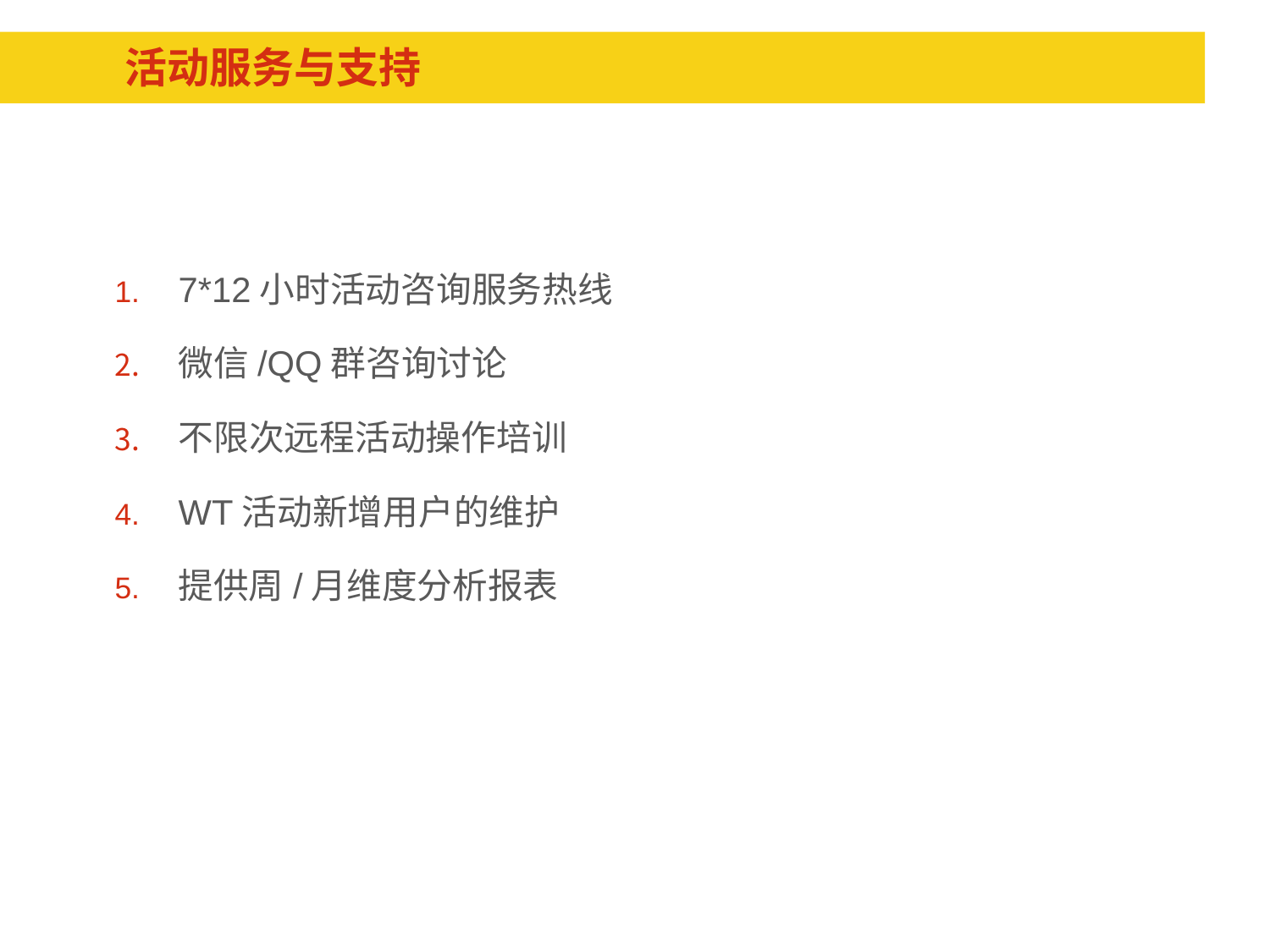

# 活动服务与支持
7*12小时活动咨询服务热线
微信/QQ群咨询讨论
不限次远程活动操作培训
WT活动新增用户的维护
提供周/月维度分析报表